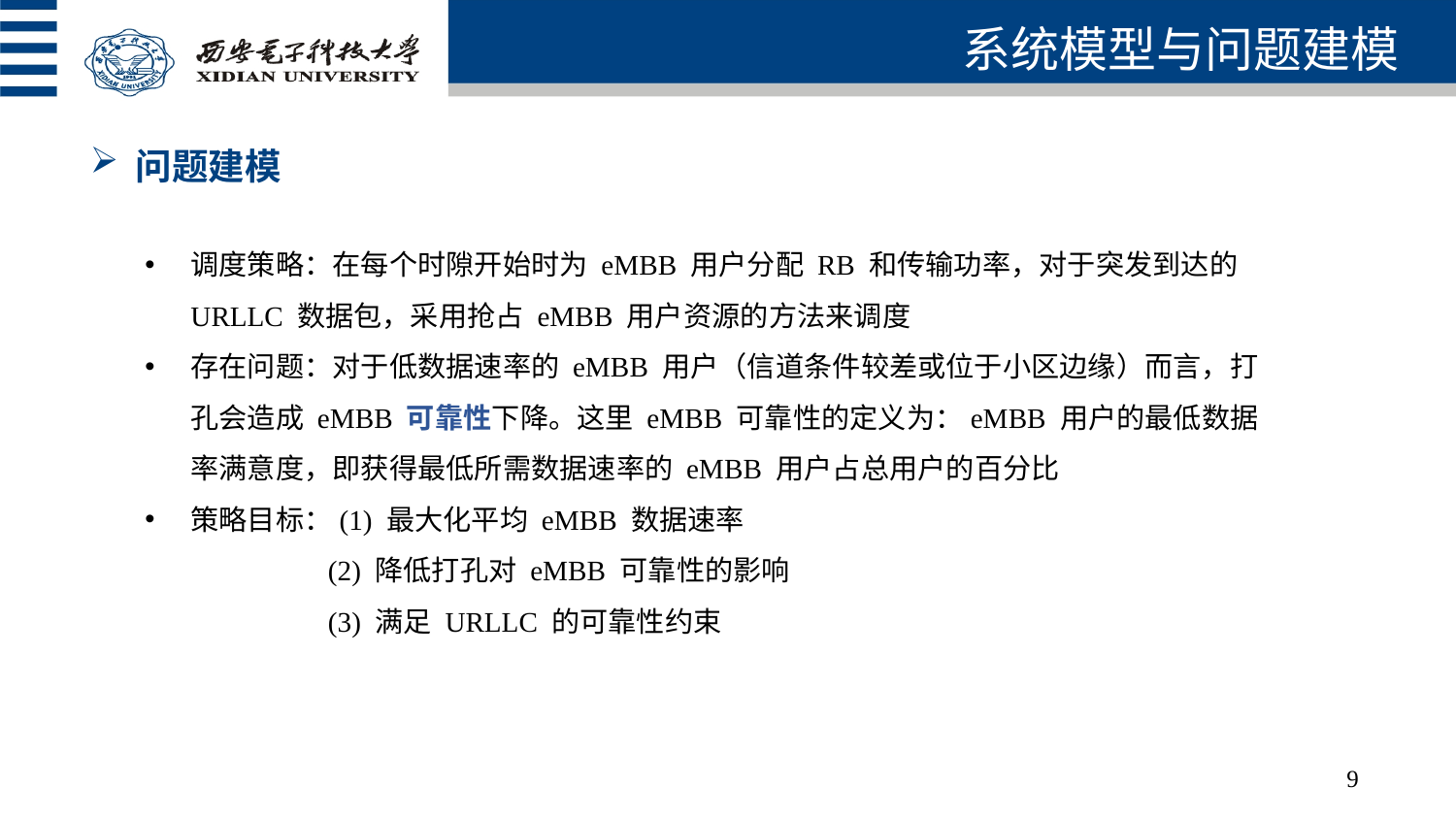

系统模型与问题建模
问题建模
调度策略：在每个时隙开始时为 eMBB 用户分配 RB 和传输功率，对于突发到达的URLLC 数据包，采用抢占 eMBB 用户资源的方法来调度
存在问题：对于低数据速率的 eMBB 用户（信道条件较差或位于小区边缘）而言，打孔会造成 eMBB 可靠性下降。这里 eMBB 可靠性的定义为：eMBB 用户的最低数据率满意度，即获得最低所需数据速率的 eMBB 用户占总用户的百分比
策略目标：(1) 最大化平均 eMBB 数据速率
                          (2) 降低打孔对 eMBB 可靠性的影响
                          (3) 满足 URLLC 的可靠性约束

9